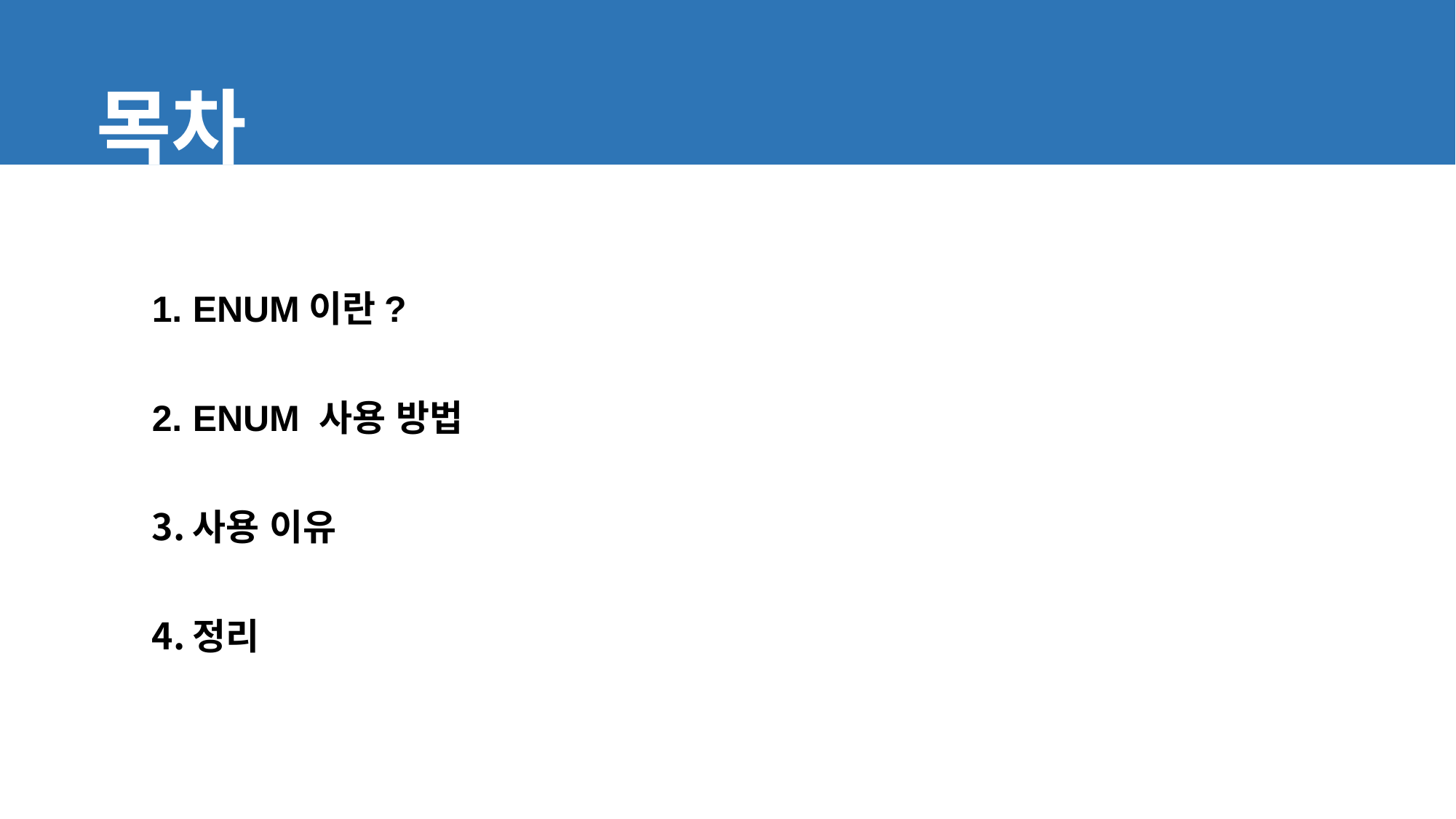

목차
ENUM이란?
ENUM 사용 방법
사용 이유
정리